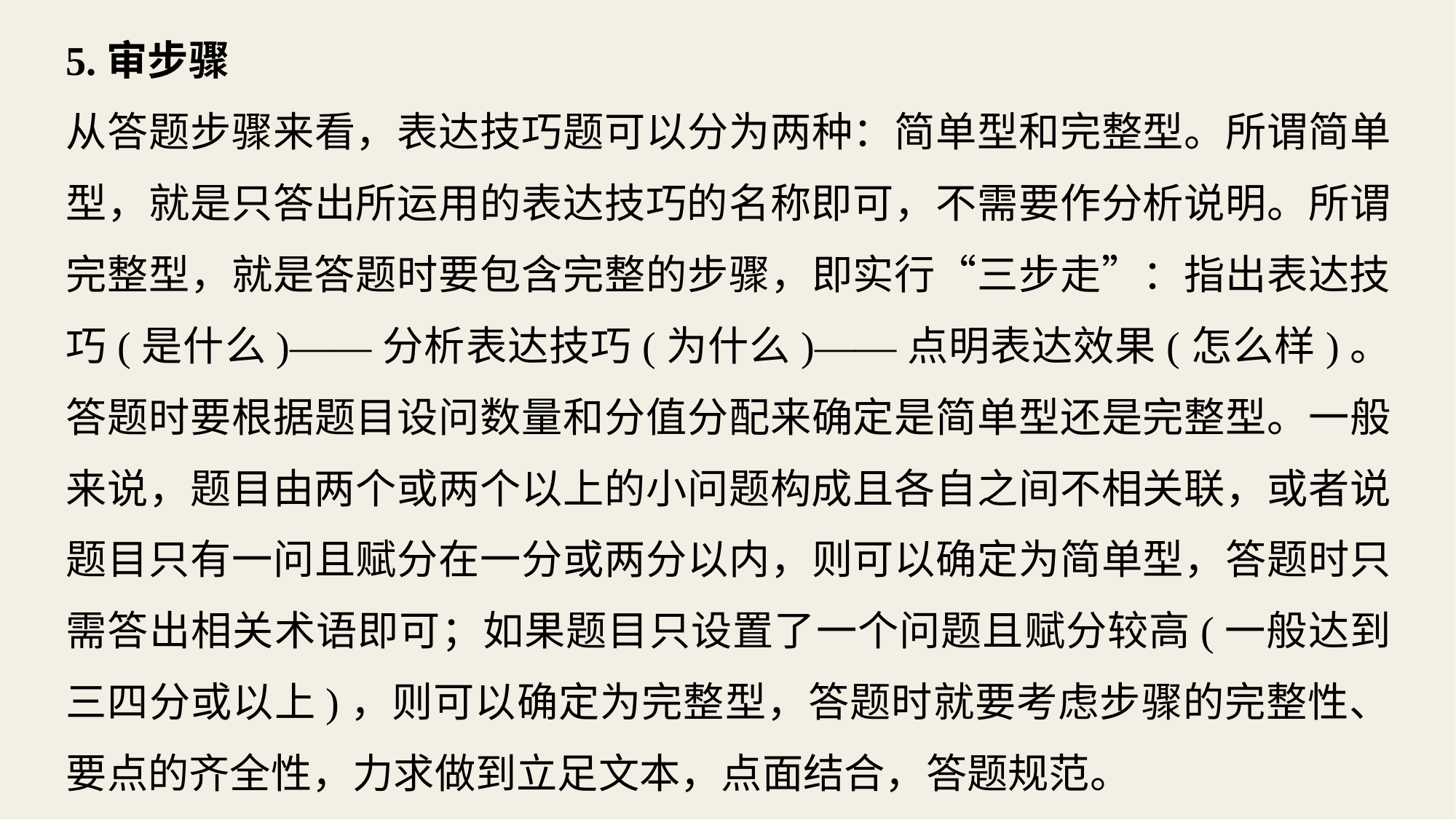

5.审步骤
从答题步骤来看，表达技巧题可以分为两种：简单型和完整型。所谓简单型，就是只答出所运用的表达技巧的名称即可，不需要作分析说明。所谓完整型，就是答题时要包含完整的步骤，即实行“三步走”：指出表达技巧(是什么)——分析表达技巧(为什么)——点明表达效果(怎么样)。答题时要根据题目设问数量和分值分配来确定是简单型还是完整型。一般来说，题目由两个或两个以上的小问题构成且各自之间不相关联，或者说题目只有一问且赋分在一分或两分以内，则可以确定为简单型，答题时只需答出相关术语即可；如果题目只设置了一个问题且赋分较高(一般达到三四分或以上)，则可以确定为完整型，答题时就要考虑步骤的完整性、要点的齐全性，力求做到立足文本，点面结合，答题规范。